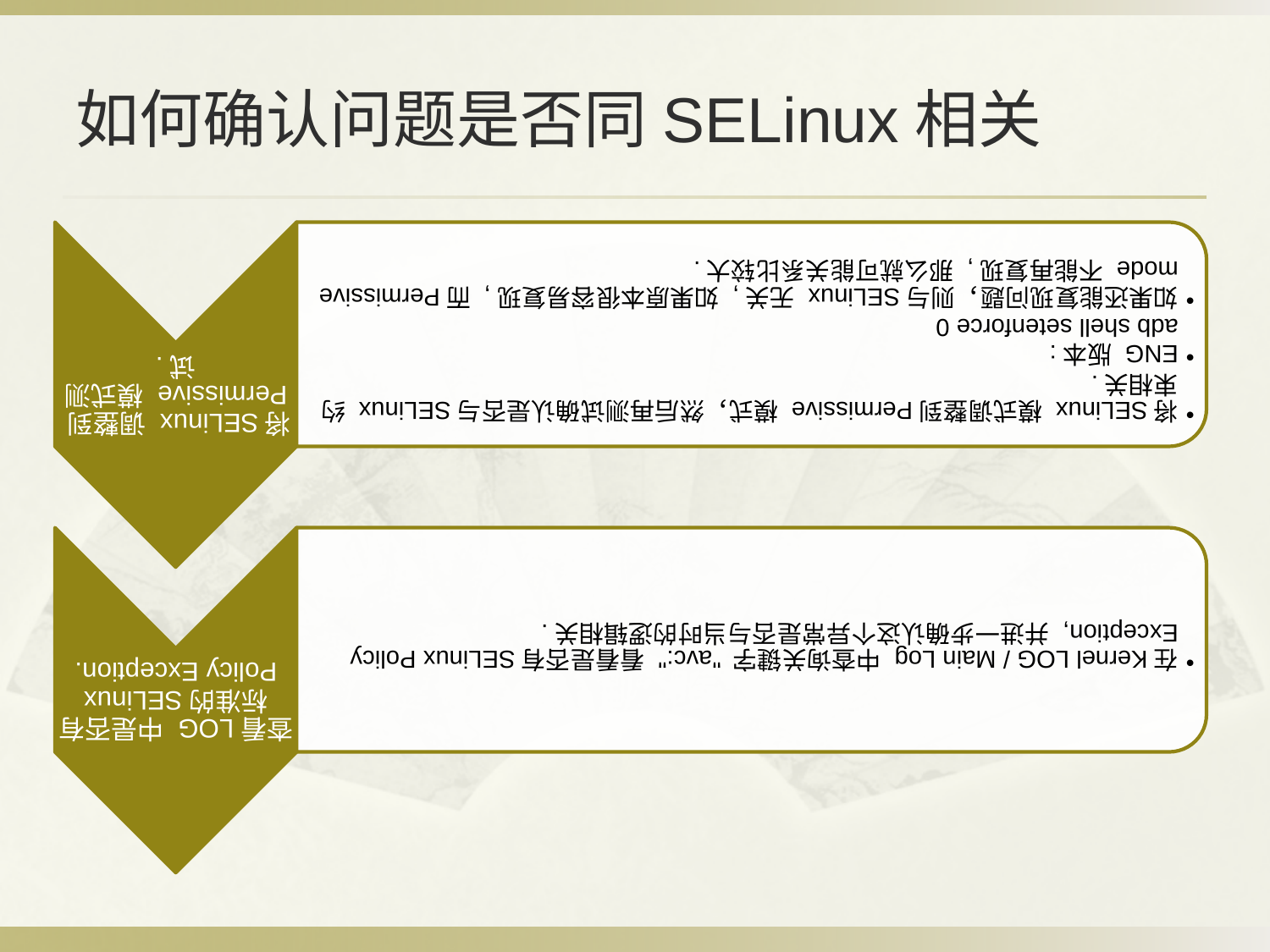

# 如何确认问题是否同SELinux相关

将SELinux 调整到Permissive 模式测试.
将SELinux 模式调整到Permissive 模式，然后再测试确认是否与SELinux 约束相关.
ENG 版本:
adb shell setenforce 0
如果还能复现问题，则与SELinux 无关, 如果原本很容易复现, 而Permissive mode 不能再复现, 那么就可能关系比较大.
查看LOG 中是否有标准的SELinux Policy Exception.
在Kernel LOG / Main Log 中查询关键字 "avc:" 看看是否有SELinux Policy Exception, 并进一步确认这个异常是否与当时的逻辑相关.